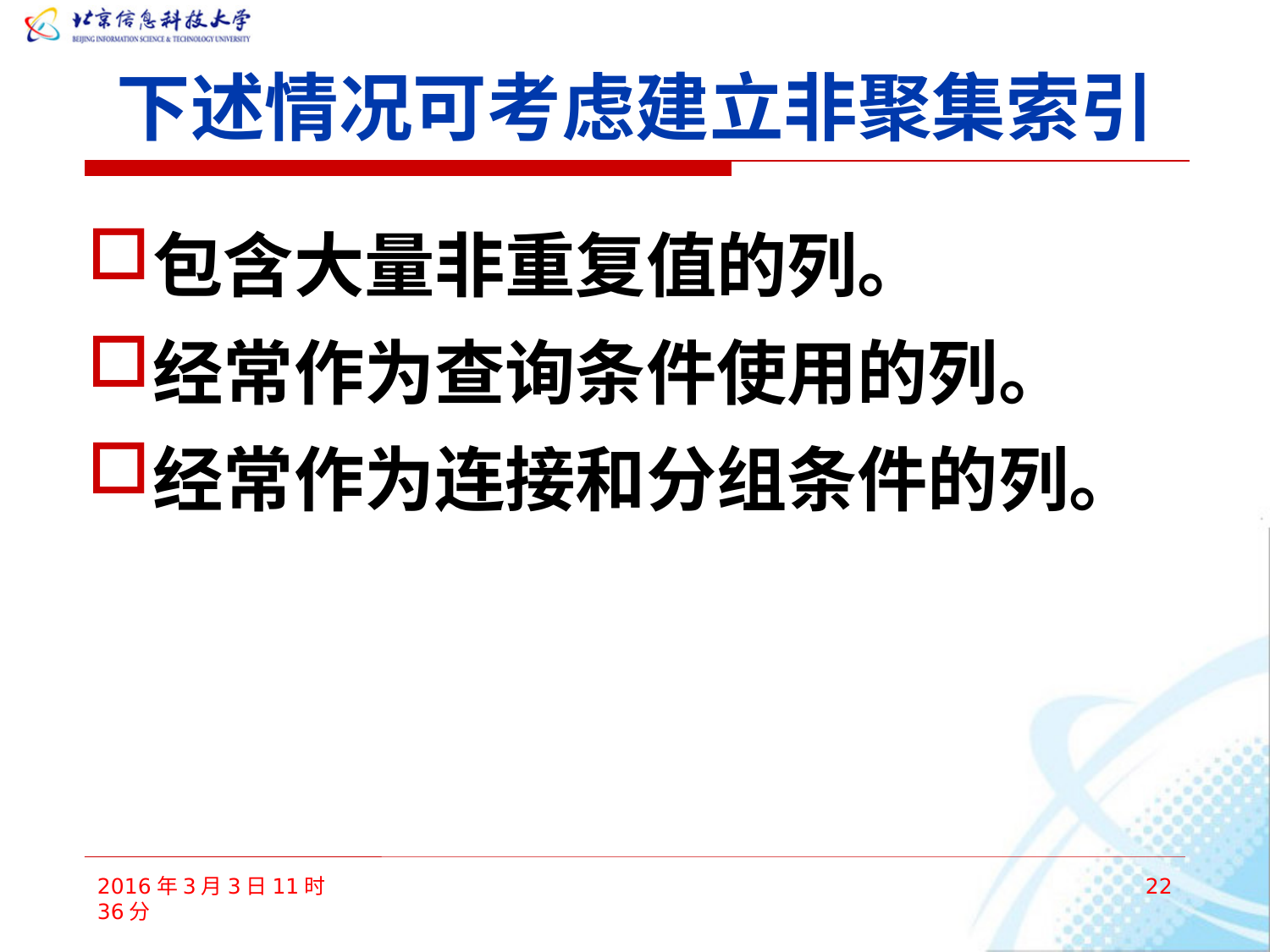

# 下述情况可考虑建立非聚集索引
包含大量非重复值的列。
经常作为查询条件使用的列。
经常作为连接和分组条件的列。
2016年3月3日11时36分
22